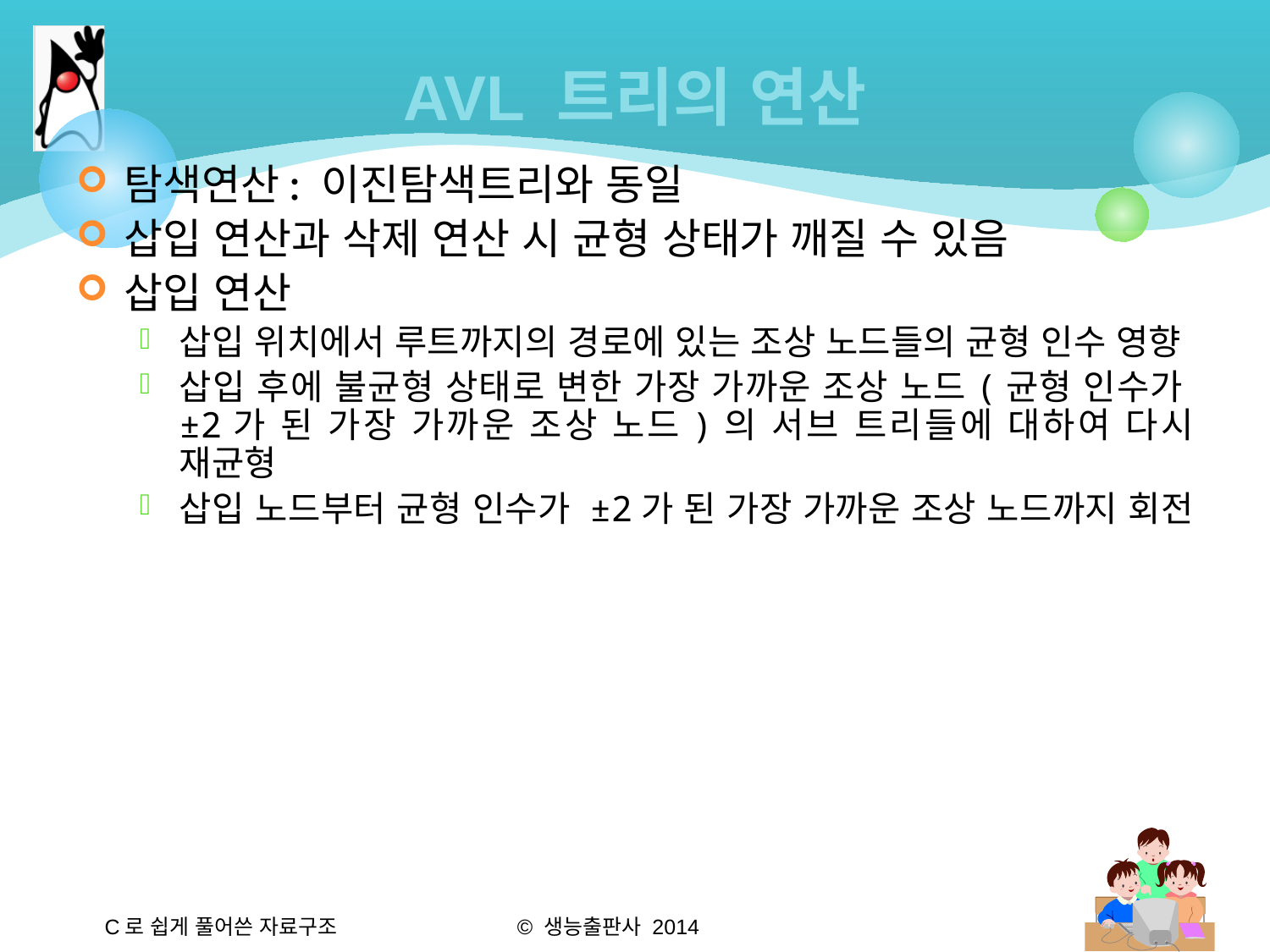

# AVL 트리의 연산
탐색연산: 이진탐색트리와 동일
삽입 연산과 삭제 연산 시 균형 상태가 깨질 수 있음
삽입 연산
삽입 위치에서 루트까지의 경로에 있는 조상 노드들의 균형 인수 영향
삽입 후에 불균형 상태로 변한 가장 가까운 조상 노드(균형 인수가  ±2가 된 가장 가까운 조상 노드)의 서브 트리들에 대하여 다시 재균형
삽입 노드부터 균형 인수가 ±2가 된 가장 가까운 조상 노드까지 회전